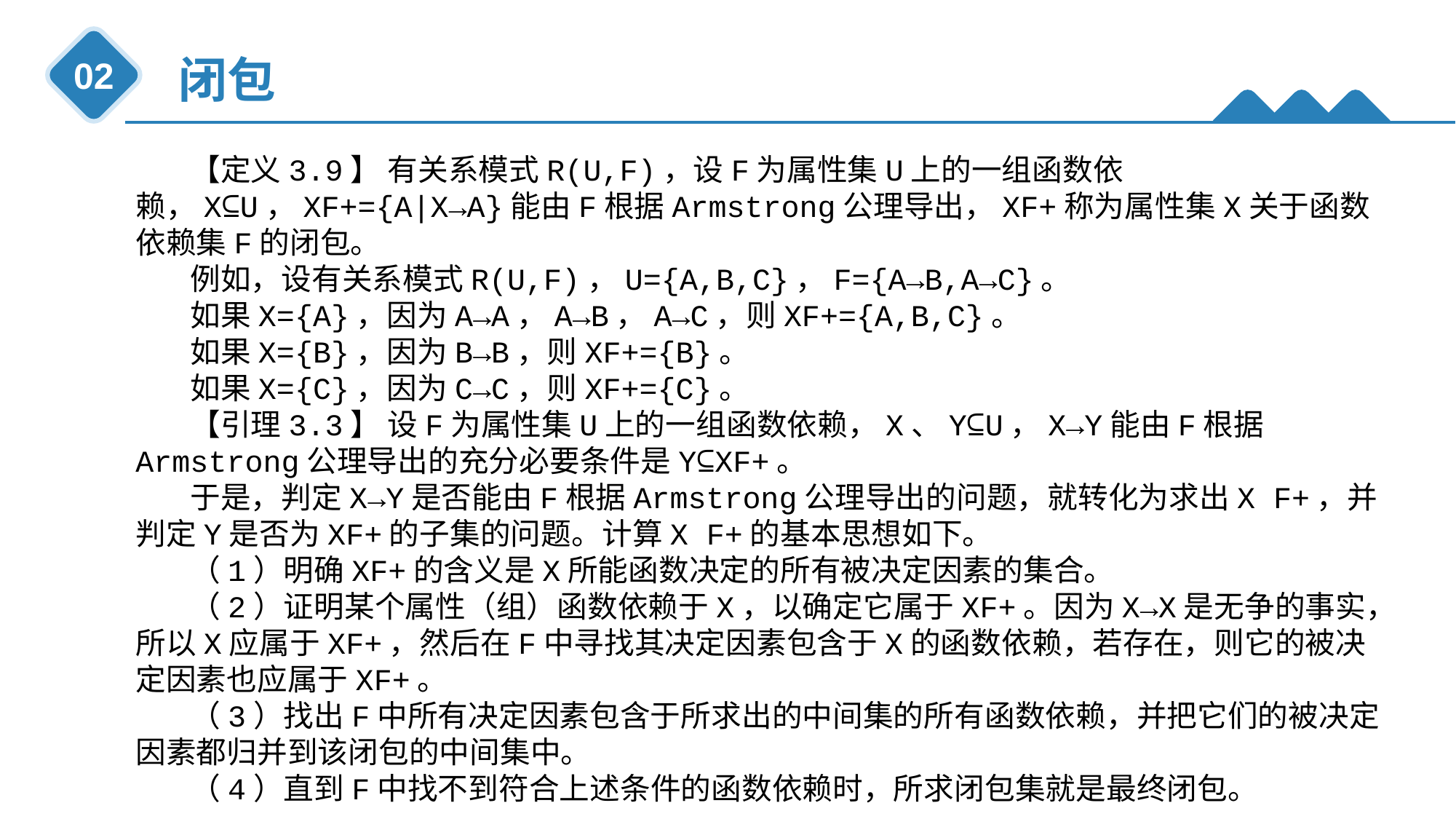

闭包
02

【定义3.9】 有关系模式R(U,F)，设F为属性集U上的一组函数依赖，X⊆U，XF+={A|X→A}能由F根据Armstrong公理导出，XF+称为属性集X关于函数依赖集F的闭包。
例如，设有关系模式R(U,F)，U={A,B,C}，F={A→B,A→C}。
如果X={A}，因为A→A，A→B，A→C，则XF+={A,B,C}。
如果X={B}，因为B→B，则XF+={B}。
如果X={C}，因为C→C，则XF+={C}。
【引理3.3】 设F为属性集U上的一组函数依赖，X、Y⊆U，X→Y能由F根据Armstrong公理导出的充分必要条件是Y⊆XF+。
于是，判定X→Y是否能由F根据Armstrong公理导出的问题，就转化为求出X F+，并判定Y是否为XF+的子集的问题。计算X F+的基本思想如下。
（1）明确XF+的含义是X所能函数决定的所有被决定因素的集合。
（2）证明某个属性（组）函数依赖于X，以确定它属于XF+。因为X→X是无争的事实，所以X应属于XF+，然后在F中寻找其决定因素包含于X的函数依赖，若存在，则它的被决定因素也应属于XF+。
（3）找出F中所有决定因素包含于所求出的中间集的所有函数依赖，并把它们的被决定因素都归并到该闭包的中间集中。
（4）直到F中找不到符合上述条件的函数依赖时，所求闭包集就是最终闭包。